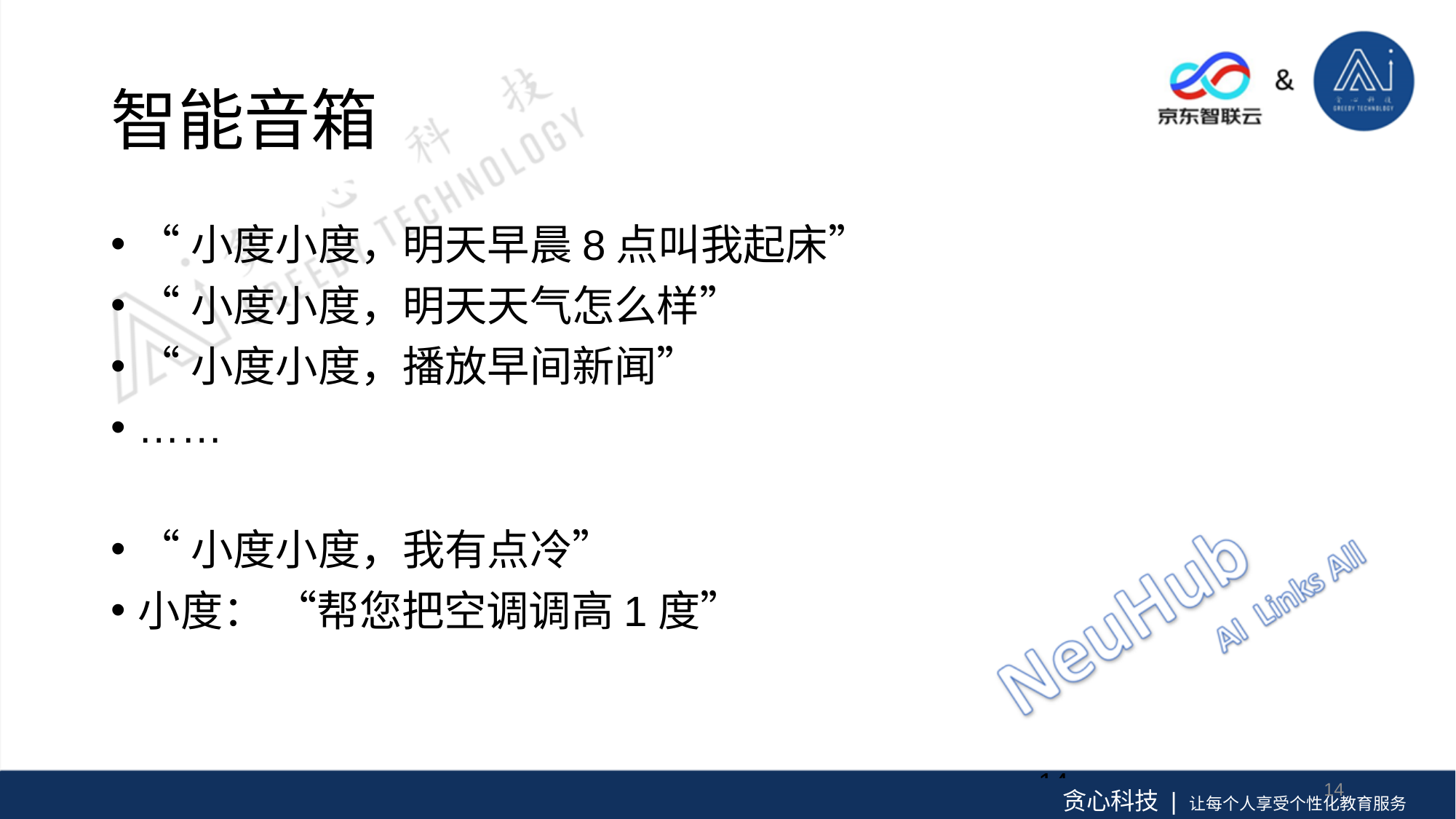

# 智能音箱
“小度小度，明天早晨8点叫我起床”
“小度小度，明天天气怎么样”
“小度小度，播放早间新闻”
……

“小度小度，我有点冷”
小度： “帮您把空调调⾼1度”